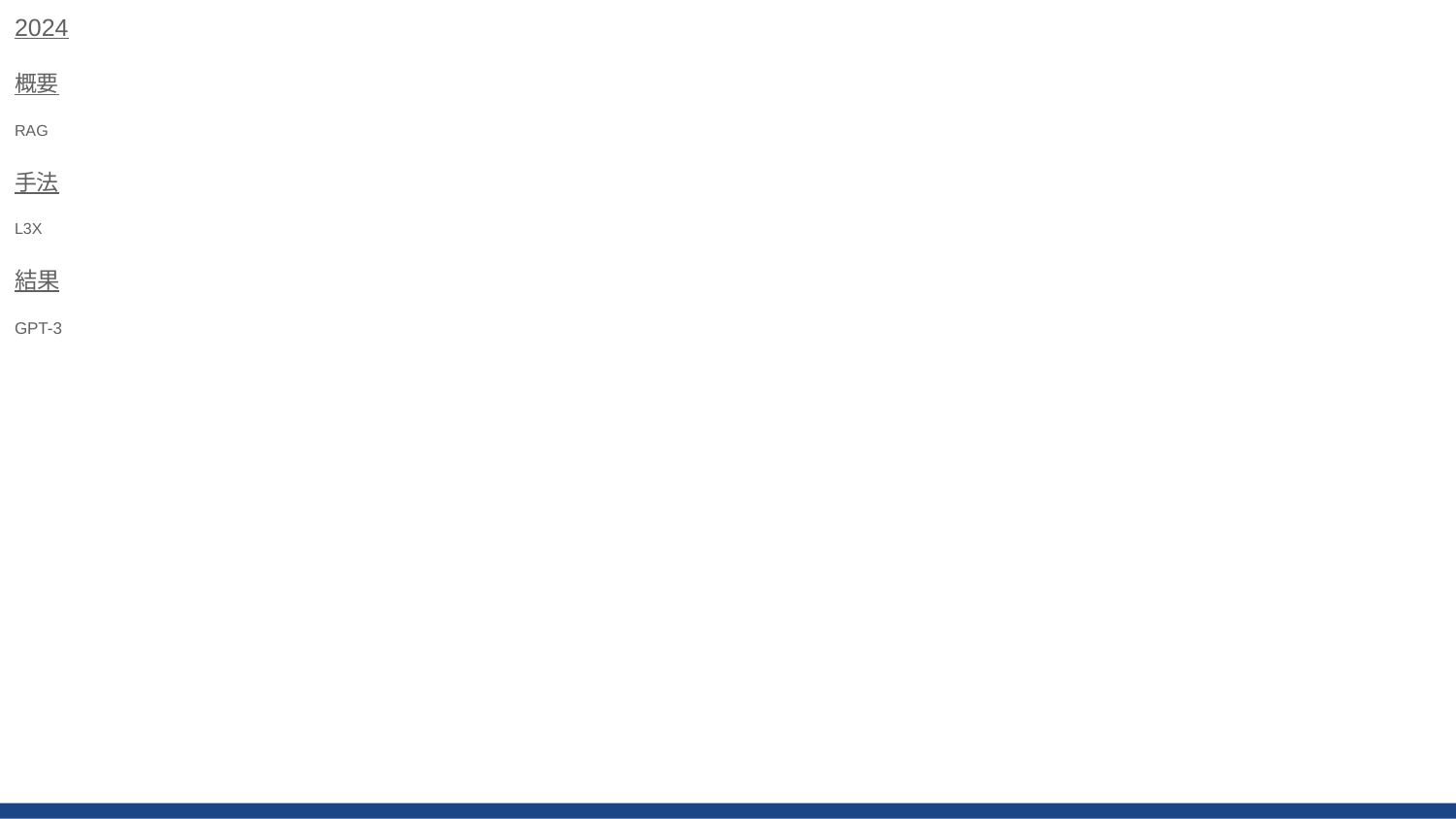

2024
概要
RAG
手法
L3X
結果
GPT-3